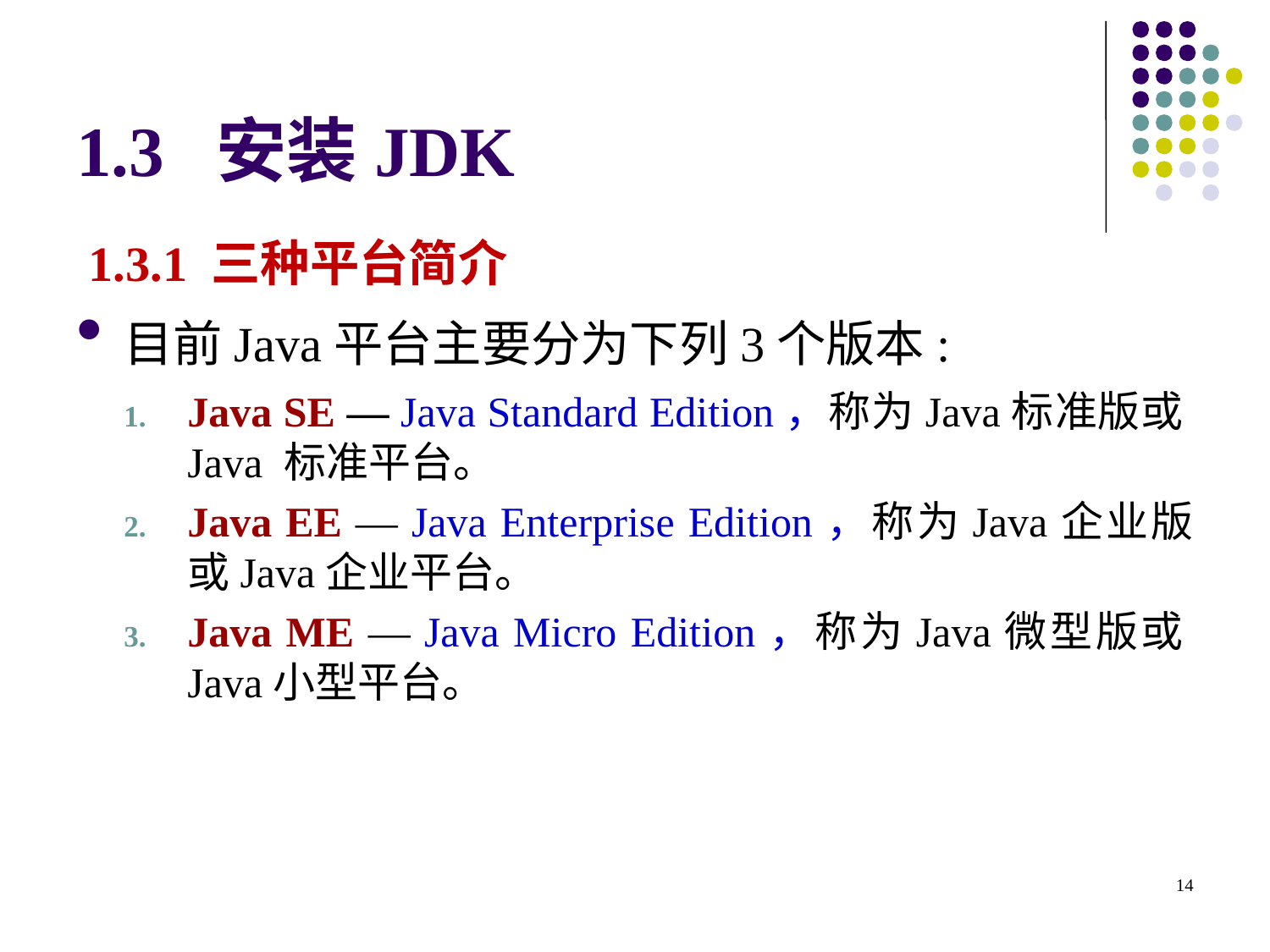

# 1.3  安装JDK
 1.3.1 三种平台简介
目前Java平台主要分为下列3个版本:
Java SE — Java Standard Edition，称为Java标准版或Java 标准平台。
Java EE — Java Enterprise Edition，称为Java企业版或Java企业平台。
Java ME — Java Micro Edition，称为Java微型版或Java小型平台。

14